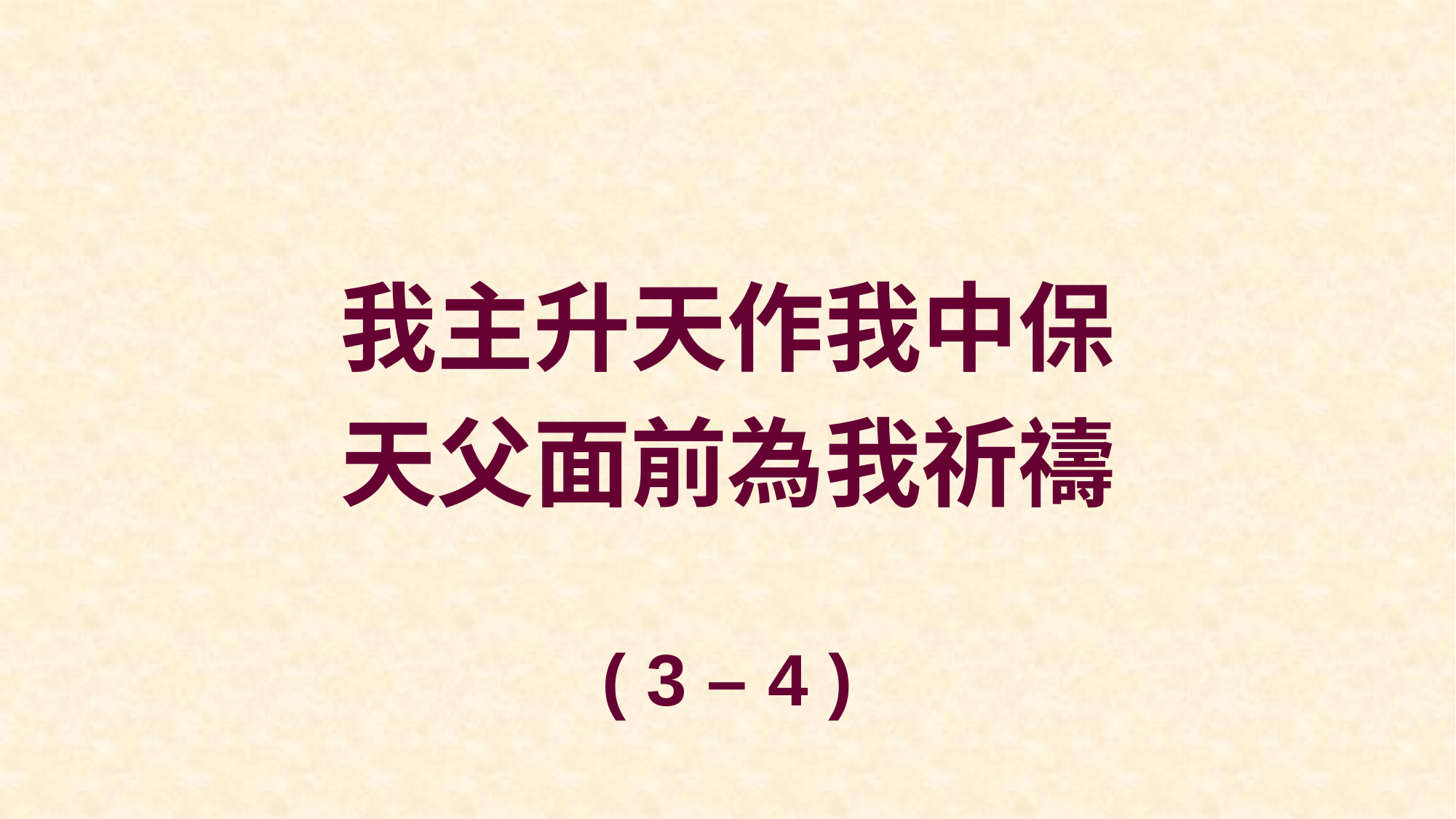

我主升天作我中保
天父面前為我祈禱
( 3 – 4 )